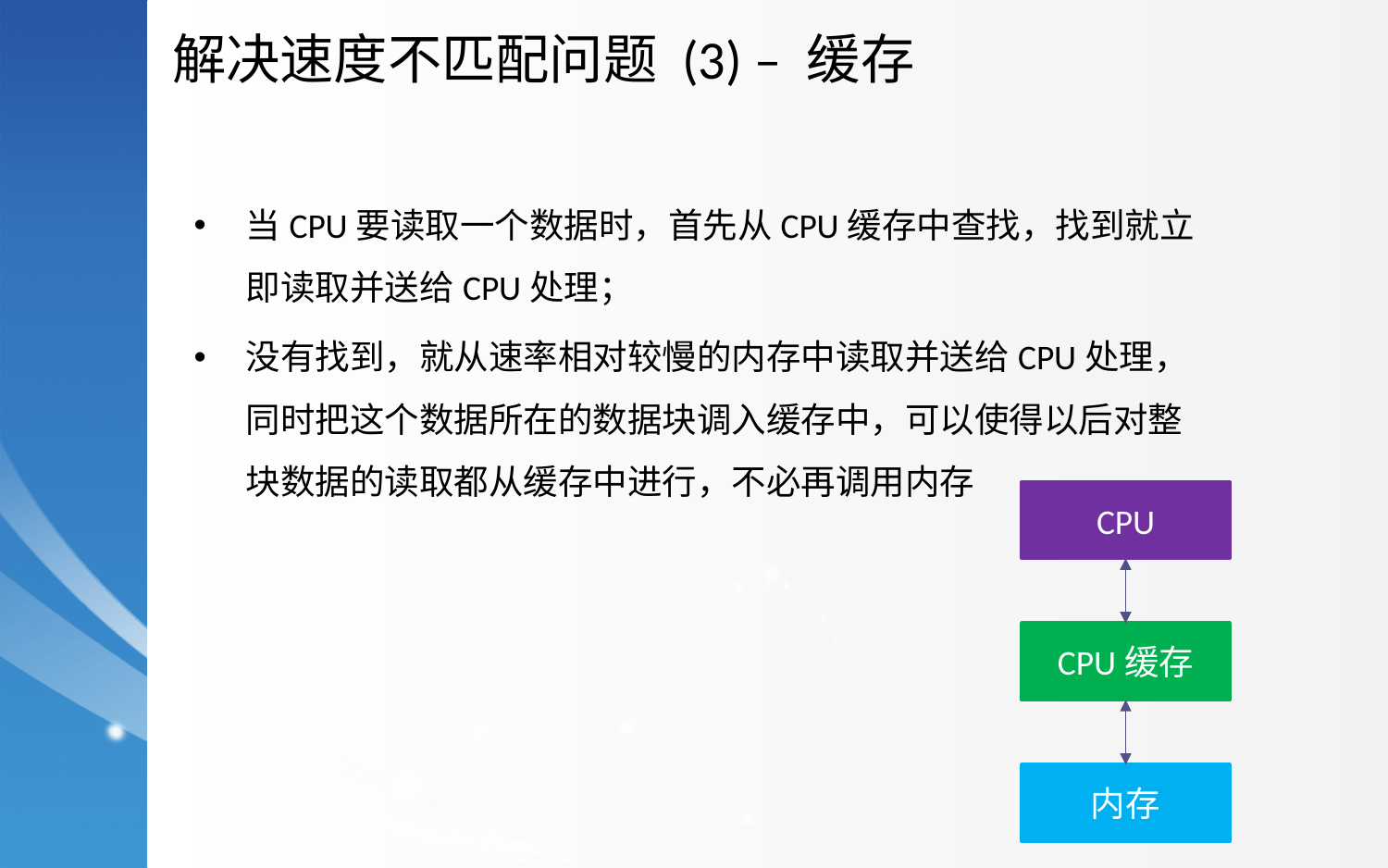

解决速度不匹配问题 (3) – 缓存

当CPU要读取一个数据时，首先从CPU缓存中查找，找到就立即读取并送给CPU处理；
没有找到，就从速率相对较慢的内存中读取并送给CPU处理，同时把这个数据所在的数据块调入缓存中，可以使得以后对整块数据的读取都从缓存中进行，不必再调用内存

CPU
CPU缓存
内存